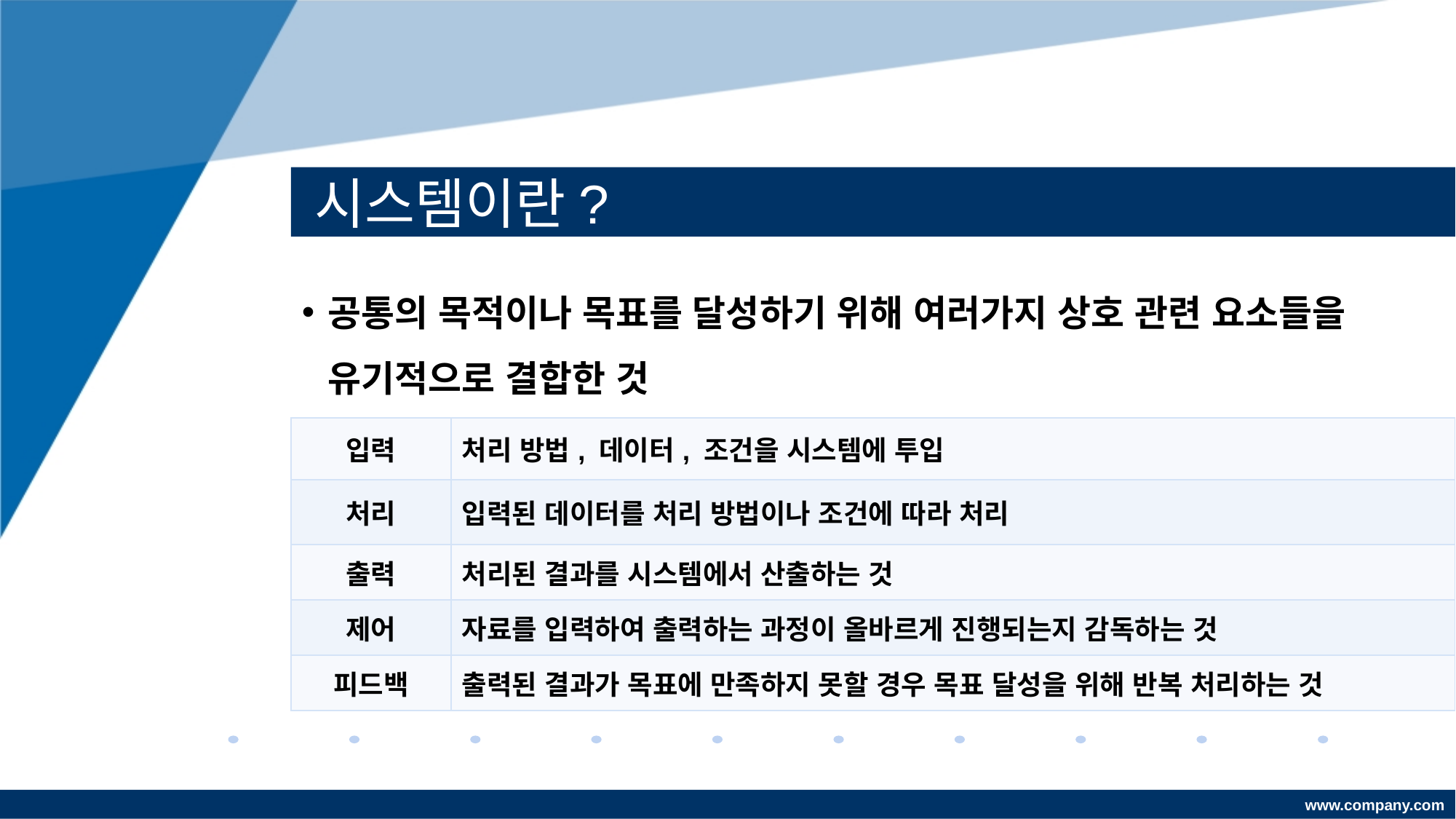

# 시스템이란?
공통의 목적이나 목표를 달성하기 위해 여러가지 상호 관련 요소들을 유기적으로 결합한 것
| 입력 | 처리 방법, 데이터, 조건을 시스템에 투입 |
| --- | --- |
| 처리 | 입력된 데이터를 처리 방법이나 조건에 따라 처리 |
| 출력 | 처리된 결과를 시스템에서 산출하는 것 |
| 제어 | 자료를 입력하여 출력하는 과정이 올바르게 진행되는지 감독하는 것 |
| 피드백 | 출력된 결과가 목표에 만족하지 못할 경우 목표 달성을 위해 반복 처리하는 것 |